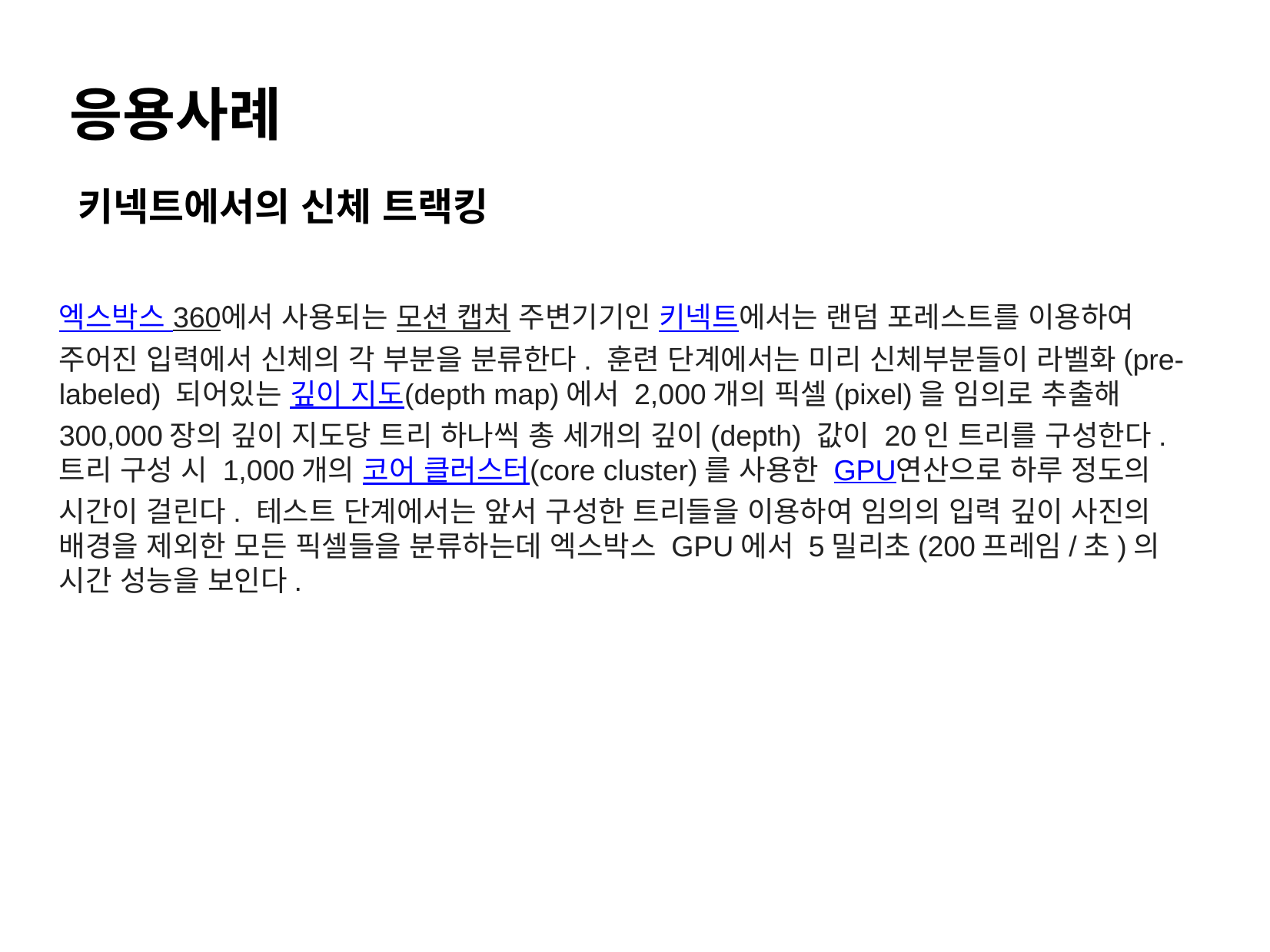

응용사례
키넥트에서의 신체 트랙킹
엑스박스 360에서 사용되는 모션 캡처 주변기기인 키넥트에서는 랜덤 포레스트를 이용하여 주어진 입력에서 신체의 각 부분을 분류한다. 훈련 단계에서는 미리 신체부분들이 라벨화(pre-labeled) 되어있는 깊이 지도(depth map)에서 2,000개의 픽셀(pixel)을 임의로 추출해 300,000장의 깊이 지도당 트리 하나씩 총 세개의 깊이(depth) 값이 20인 트리를 구성한다. 트리 구성 시 1,000개의 코어 클러스터(core cluster)를 사용한 GPU연산으로 하루 정도의 시간이 걸린다. 테스트 단계에서는 앞서 구성한 트리들을 이용하여 임의의 입력 깊이 사진의 배경을 제외한 모든 픽셀들을 분류하는데 엑스박스 GPU에서 5밀리초(200프레임/초)의 시간 성능을 보인다.